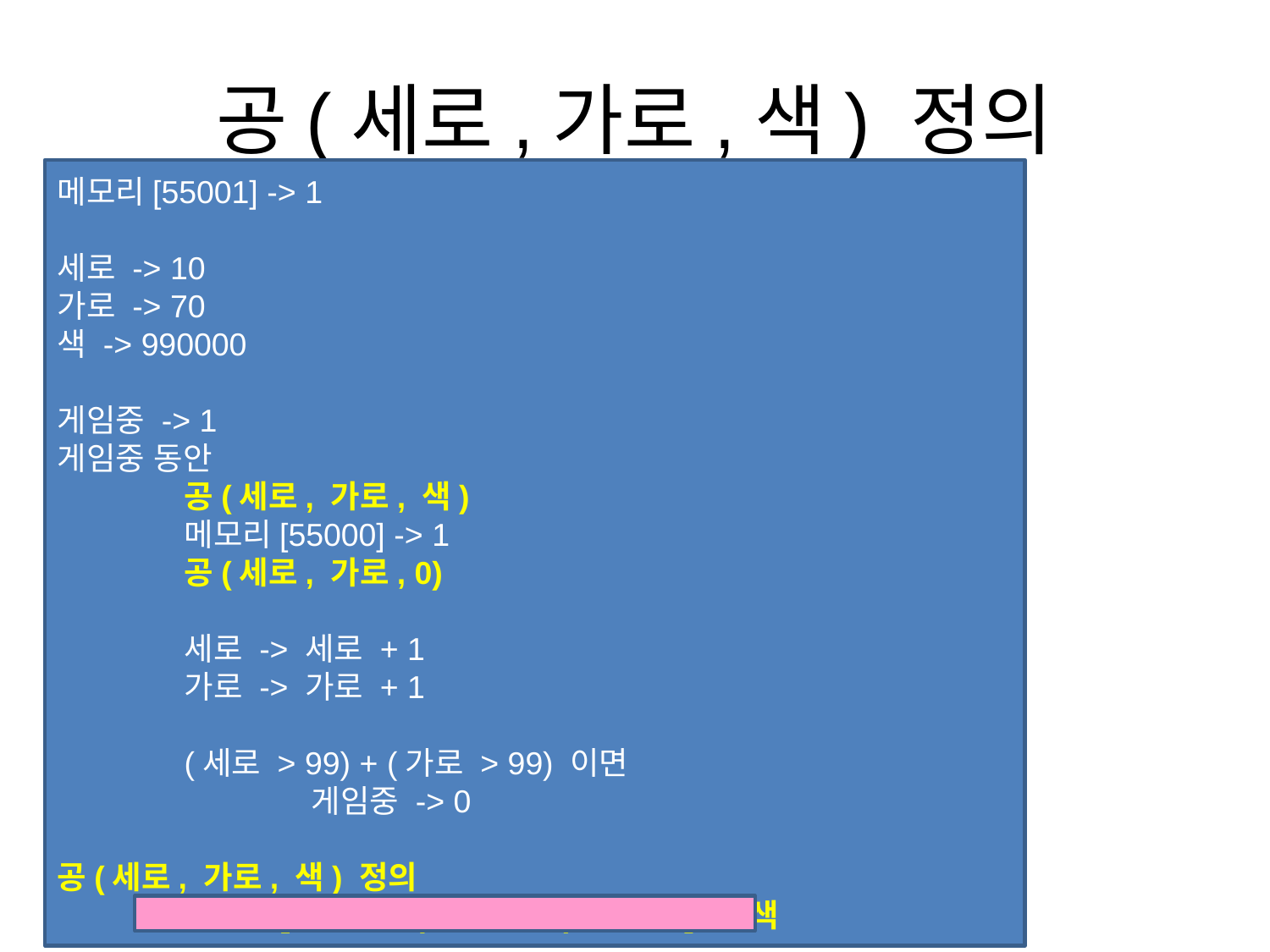

# 공(세로,가로,색) 정의
메모리[55001] -> 1

세로 -> 10
가로 -> 70
색 -> 990000

게임중 -> 1
게임중 동안
	공(세로, 가로, 색)
	메모리[55000] -> 1
	공(세로, 가로, 0)

	세로 -> 세로 + 1
	가로 -> 가로 + 1

	(세로 > 99) + (가로 > 99) 이면
		게임중 -> 0

공(세로, 가로, 색) 정의
	메모리[60000 + (세로*100) + 가로] -> 색